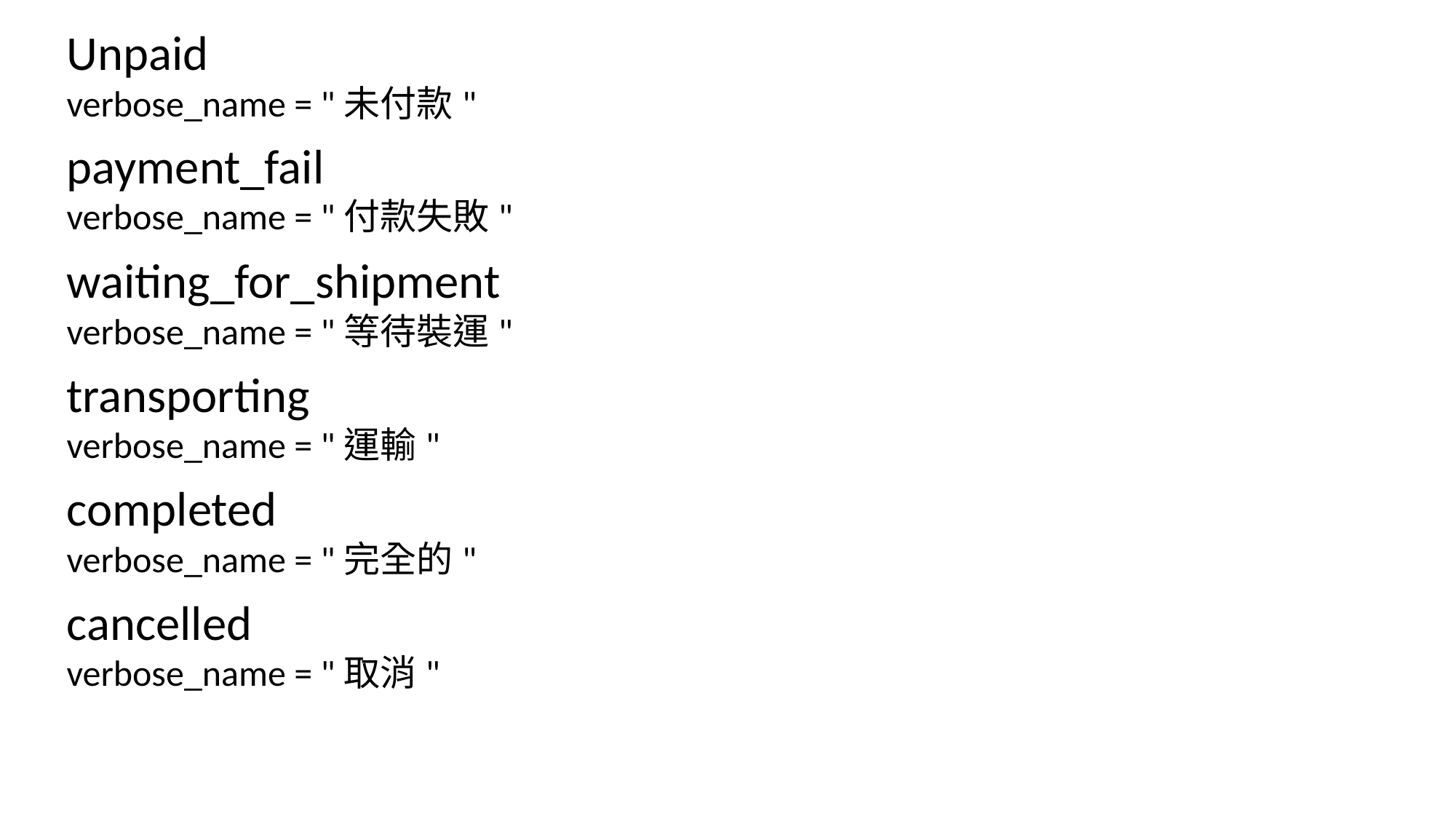

Unpaid
verbose_name = "未付款"
payment_fail
verbose_name = "付款失敗"
waiting_for_shipment
verbose_name = "等待裝運"
transporting
verbose_name = "運輸"
completed
verbose_name = "完全的"
cancelled
verbose_name = "取消"